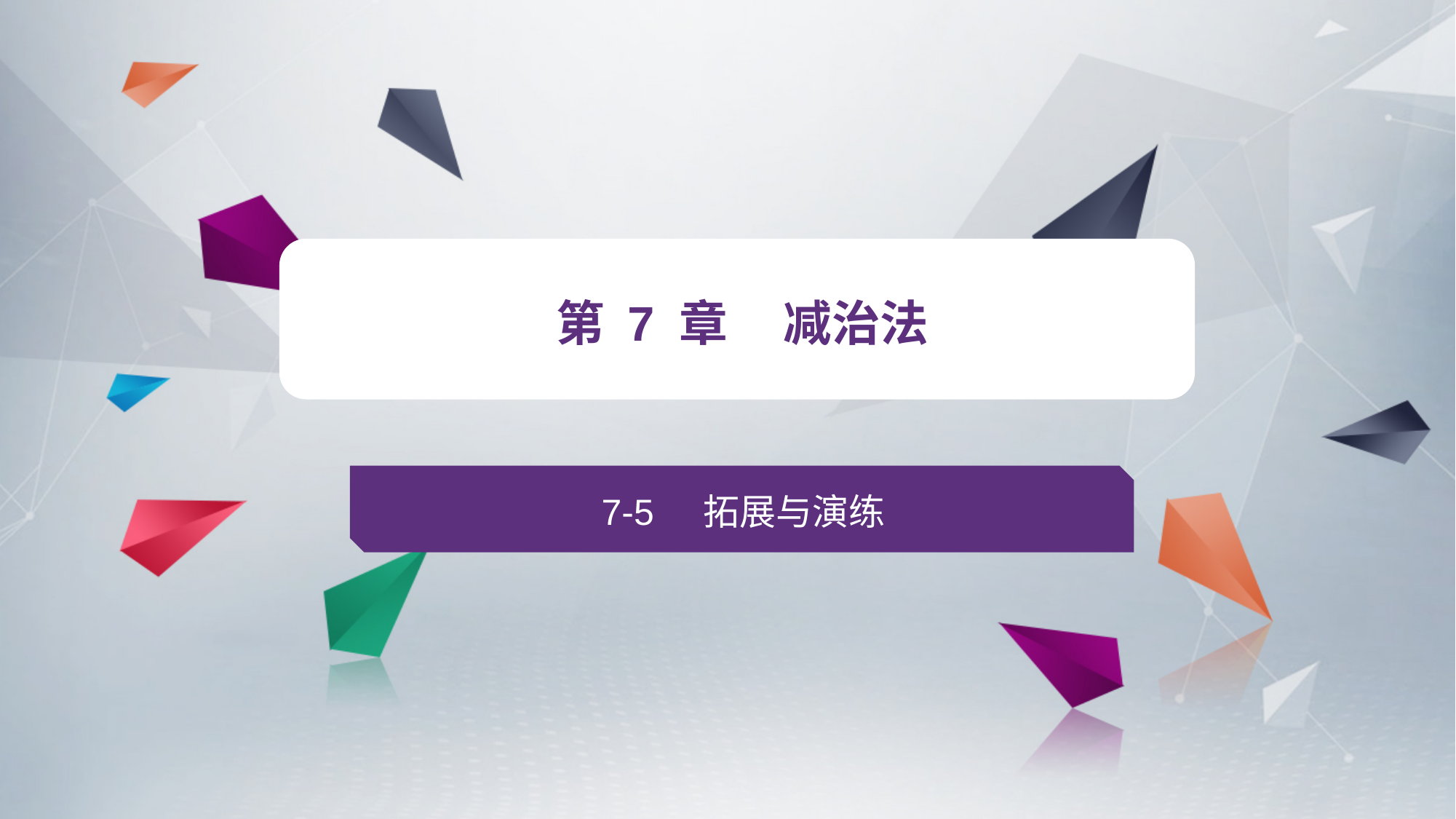

v
第 7 章     减治法

7-5    拓展与演练